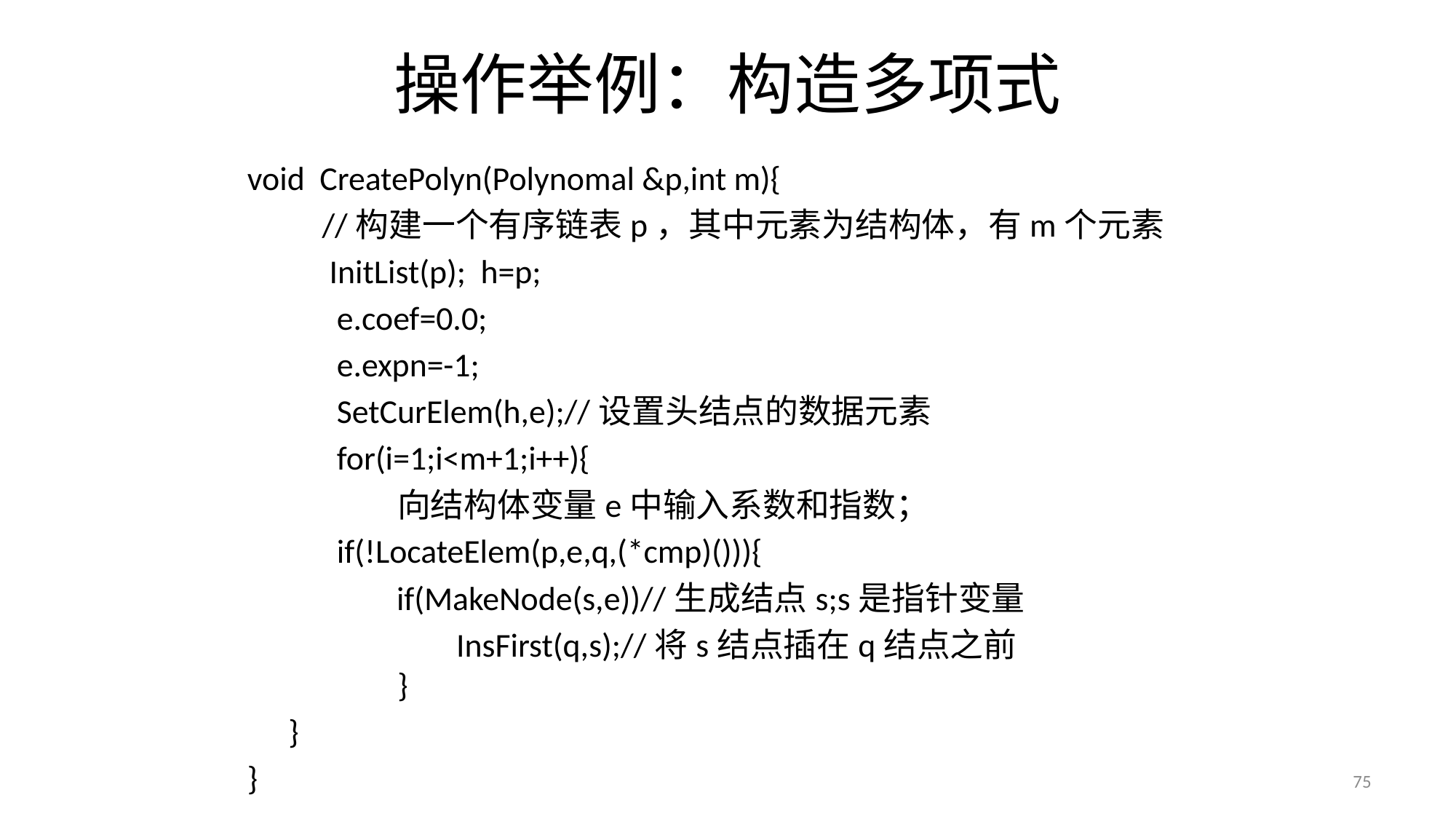

# 操作举例：构造多项式
void  CreatePolyn(Polynomal &p,int m){
          //构建一个有序链表p，其中元素为结构体，有m个元素
           InitList(p);  h=p;
            e.coef=0.0;
            e.expn=-1;
            SetCurElem(h,e);//设置头结点的数据元素
            for(i=1;i<m+1;i++){
            	向结构体变量e中输入系数和指数；
            if(!LocateElem(p,e,q,(*cmp)())){
                    if(MakeNode(s,e))//生成结点s;s是指针变量
                            InsFirst(q,s);//将s结点插在q结点之前
 	}
 	}
}
75